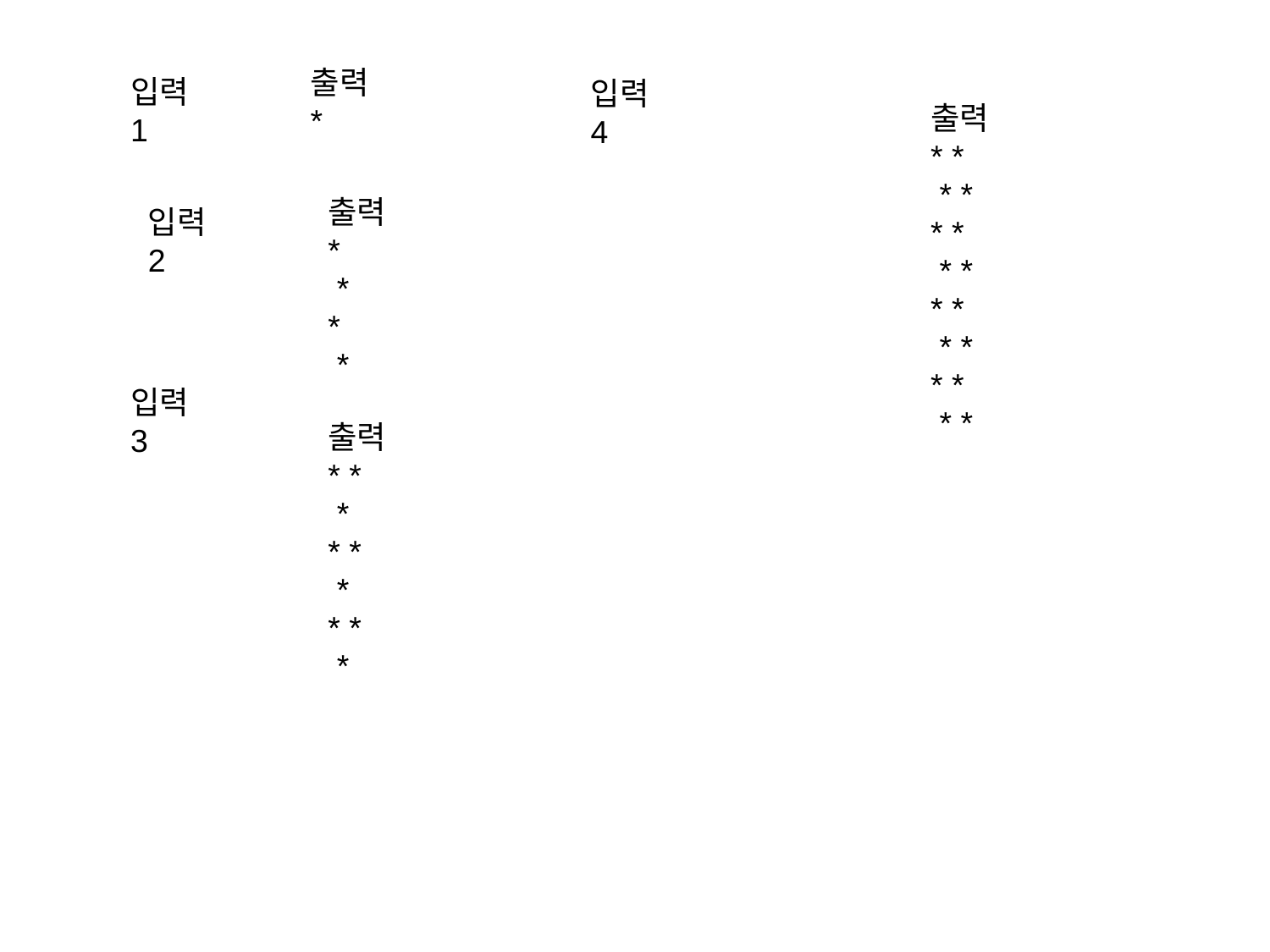

출력
*
입력
1
입력
4
출력
* *
 * *
* *
 * *
* *
 * *
* *
 * *
출력
*
 *
*
 *

입력
2
입력
3
출력
* *
 *
* *
 *
* *
 *